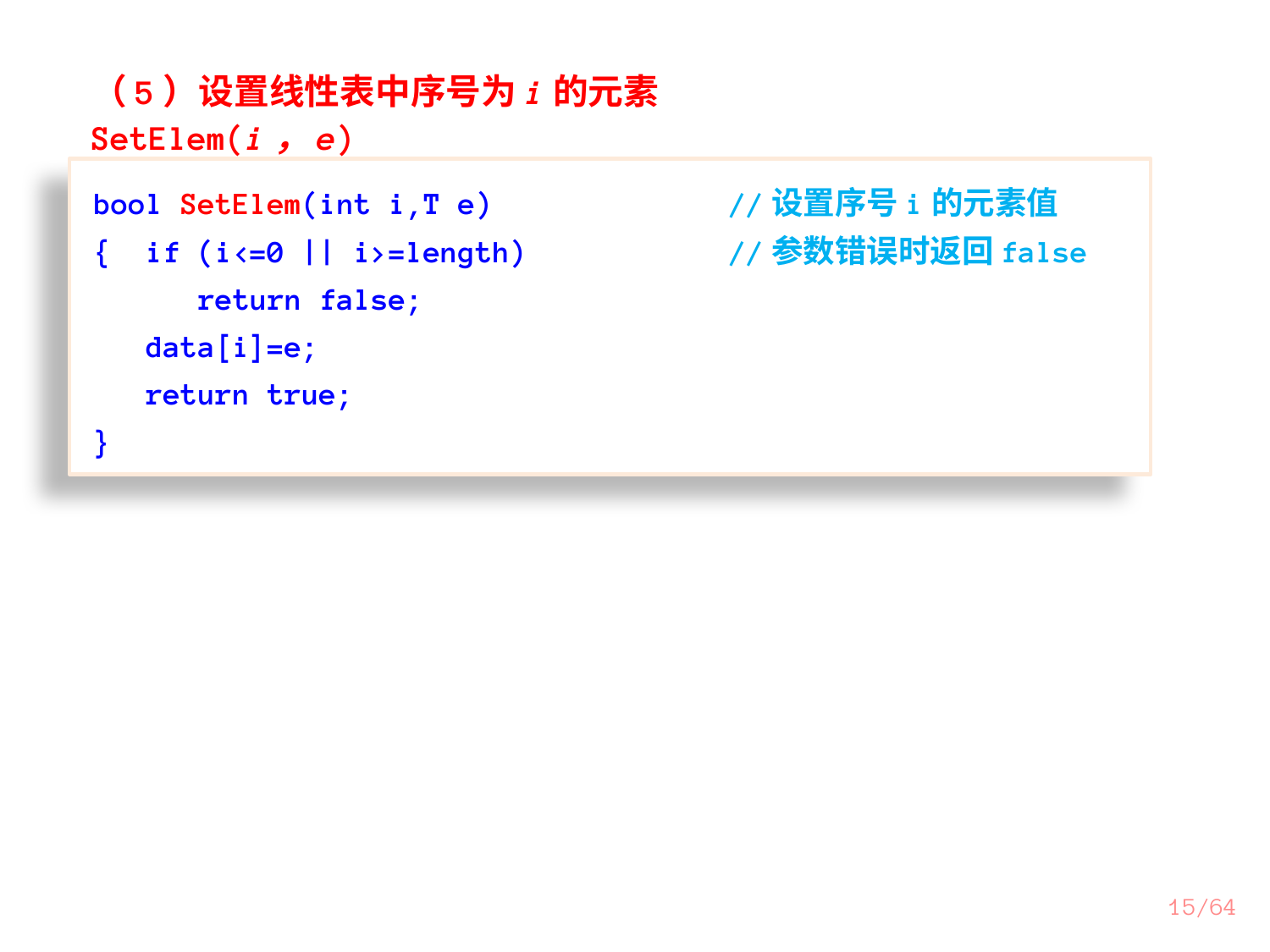

（5）设置线性表中序号为i的元素SetElem(i，e)
bool SetElem(int i,T e)		//设置序号i的元素值
{  if (i<=0 || i>=length)		//参数错误时返回false
      return false;
   data[i]=e;
   return true;
}
15/64